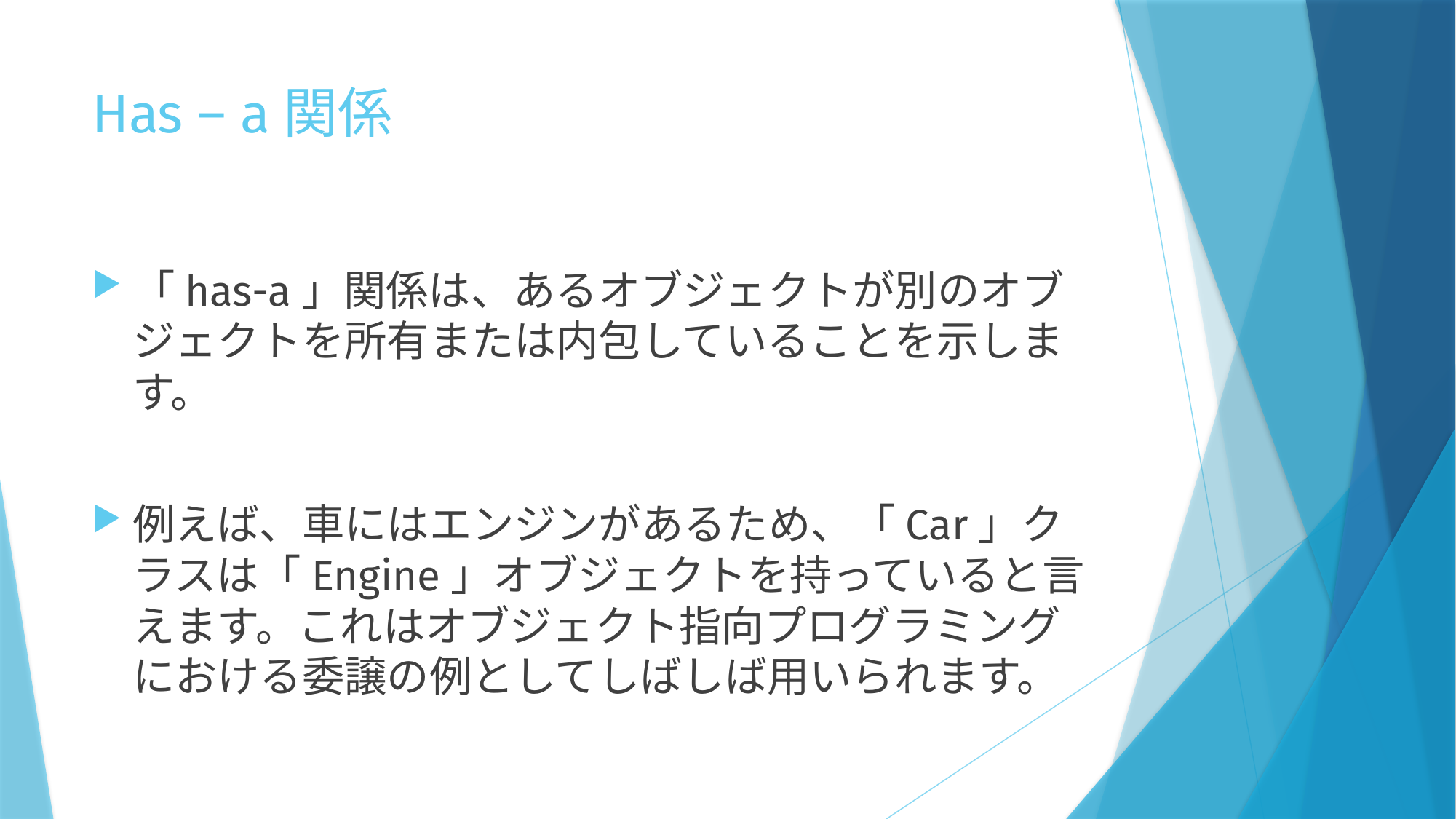

# Has – a関係
「has-a」関係は、あるオブジェクトが別のオブジェクトを所有または内包していることを示します。

例えば、車にはエンジンがあるため、「Car」クラスは「Engine」オブジェクトを持っていると言えます。これはオブジェクト指向プログラミングにおける委譲の例としてしばしば用いられます。